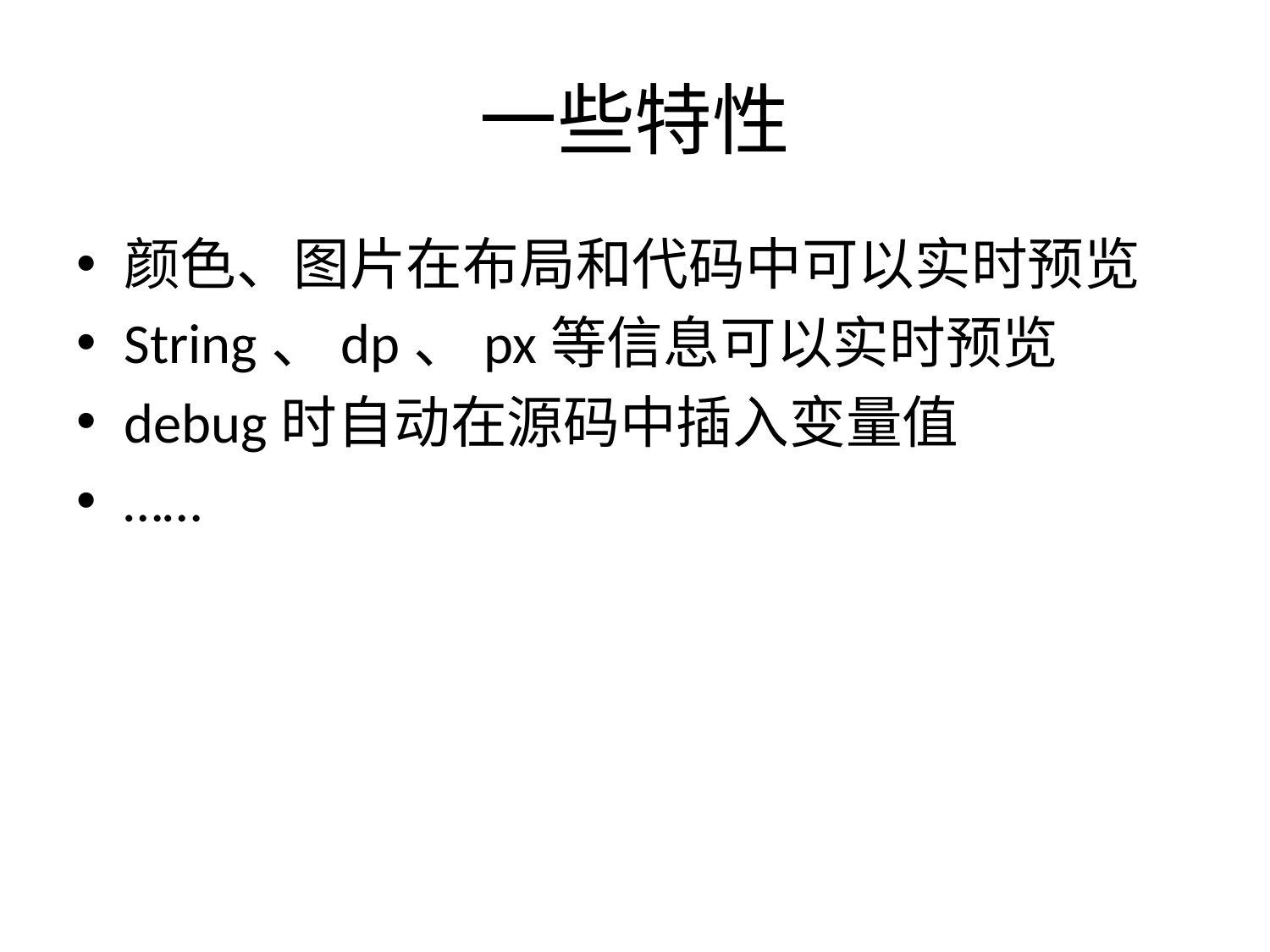

# 一些特性
颜色、图片在布局和代码中可以实时预览
String、dp、px等信息可以实时预览
debug时自动在源码中插入变量值
……